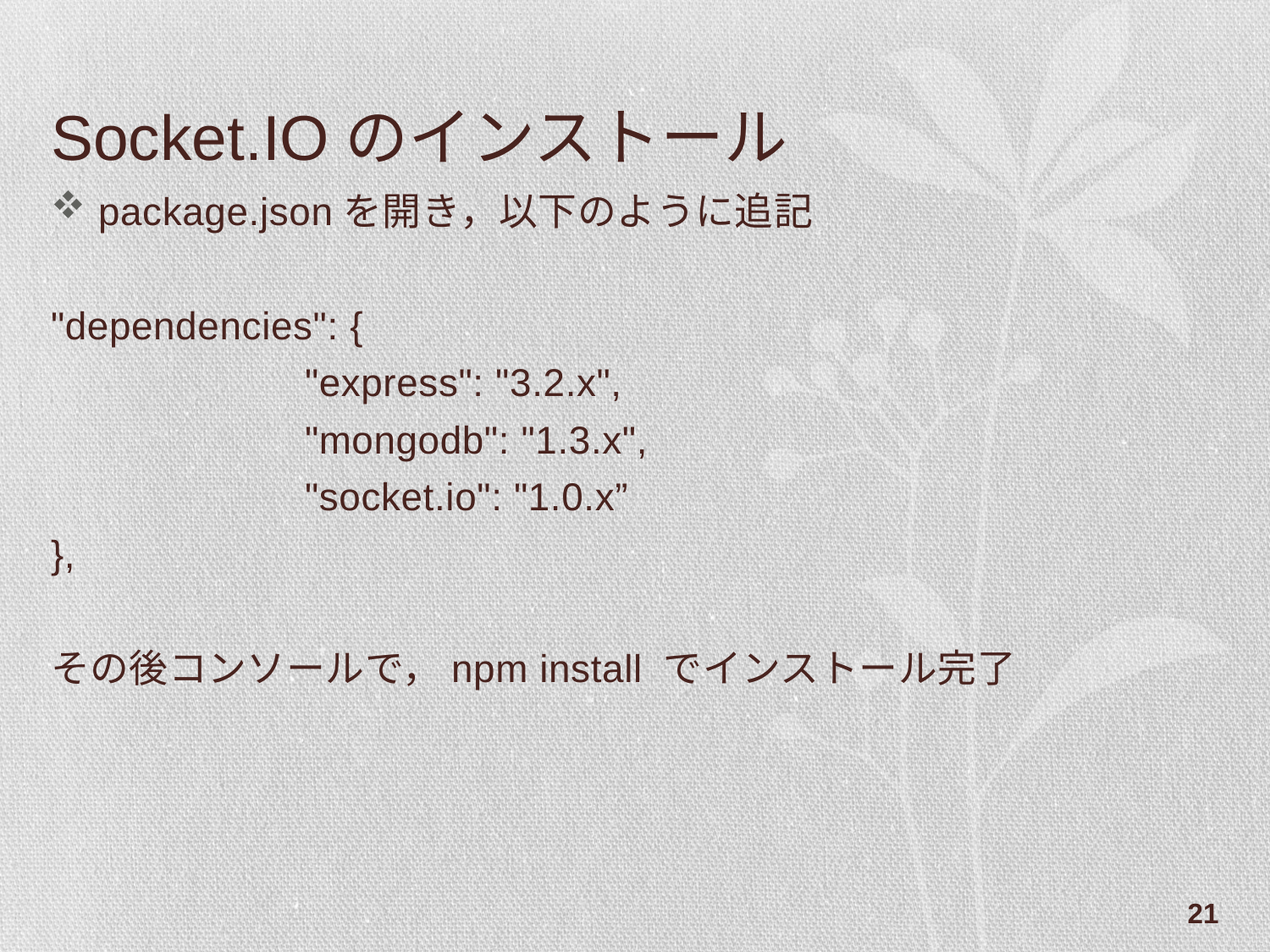

# Socket.IOのインストール
package.jsonを開き，以下のように追記

"dependencies": {
		"express": "3.2.x",
		"mongodb": "1.3.x",
		"socket.io": "1.0.x”
},

その後コンソールで，npm install でインストール完了
21